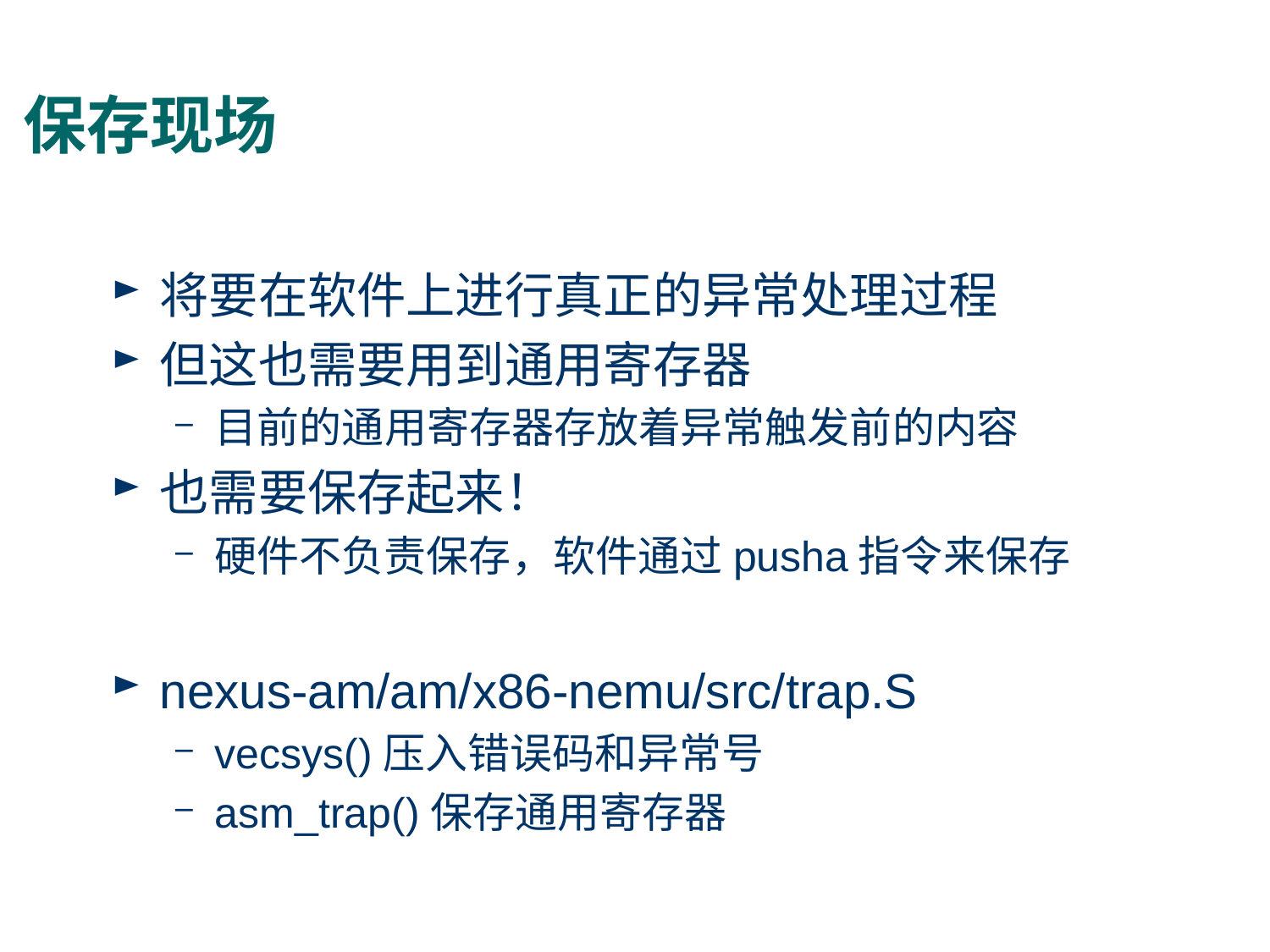

# 保存现场
将要在软件上进行真正的异常处理过程
但这也需要用到通用寄存器
目前的通用寄存器存放着异常触发前的内容
也需要保存起来！
硬件不负责保存，软件通过pusha指令来保存

nexus-am/am/x86-nemu/src/trap.S
vecsys()压入错误码和异常号
asm_trap()保存通用寄存器